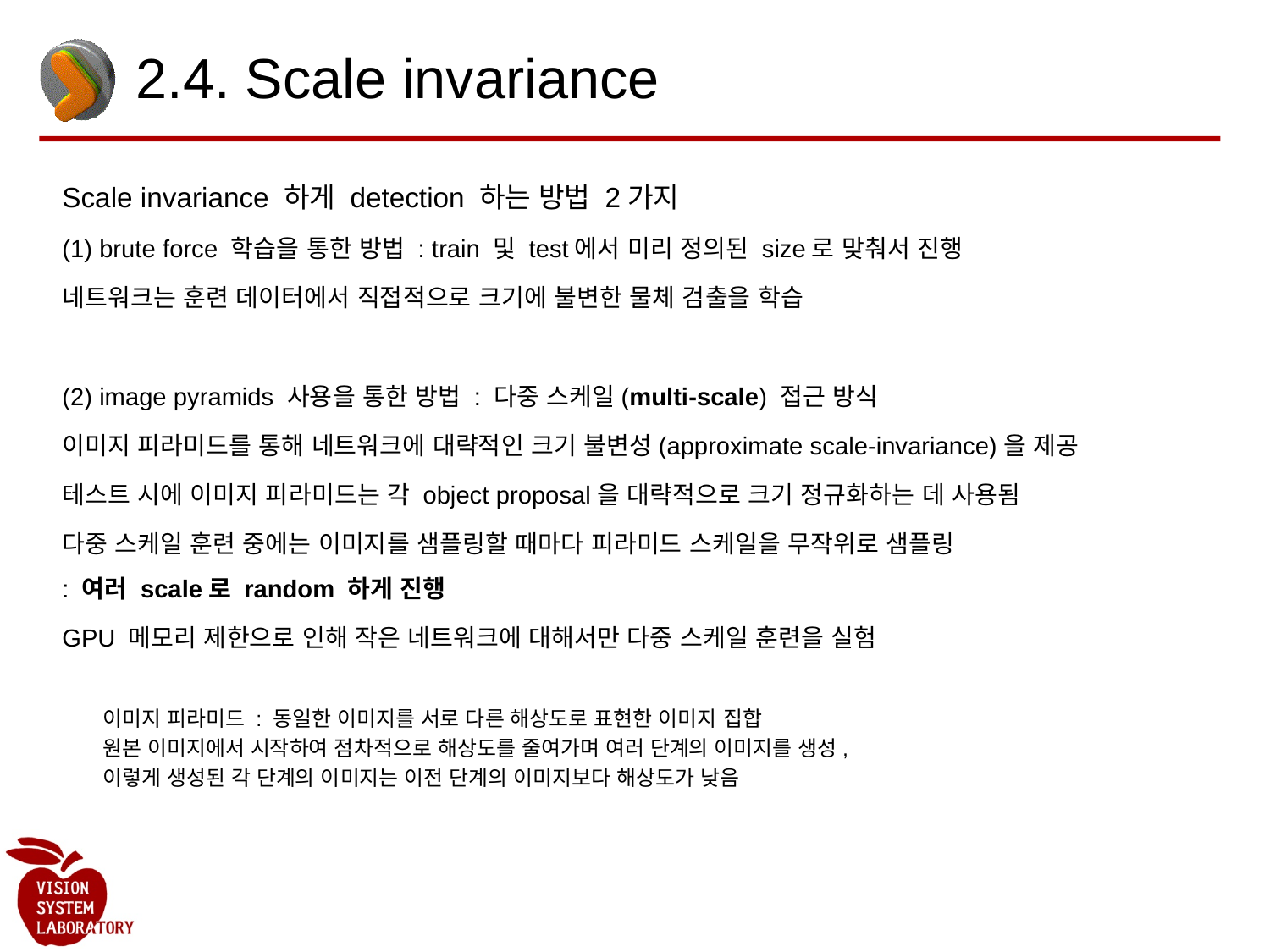

# 2.4. Scale invariance
Scale invariance 하게 detection 하는 방법 2가지
(1) brute force 학습을 통한 방법 : train 및 test에서 미리 정의된 size로 맞춰서 진행
네트워크는 훈련 데이터에서 직접적으로 크기에 불변한 물체 검출을 학습

(2) image pyramids 사용을 통한 방법 : 다중 스케일(multi-scale) 접근 방식
이미지 피라미드를 통해 네트워크에 대략적인 크기 불변성(approximate scale-invariance)을 제공
테스트 시에 이미지 피라미드는 각 object proposal을 대략적으로 크기 정규화하는 데 사용됨
다중 스케일 훈련 중에는 이미지를 샘플링할 때마다 피라미드 스케일을 무작위로 샘플링
: 여러 scale로 random 하게 진행
GPU 메모리 제한으로 인해 작은 네트워크에 대해서만 다중 스케일 훈련을 실험

      이미지 피라미드 : 동일한 이미지를 서로 다른 해상도로 표현한 이미지 집합
      원본 이미지에서 시작하여 점차적으로 해상도를 줄여가며 여러 단계의 이미지를 생성,
      이렇게 생성된 각 단계의 이미지는 이전 단계의 이미지보다 해상도가 낮음